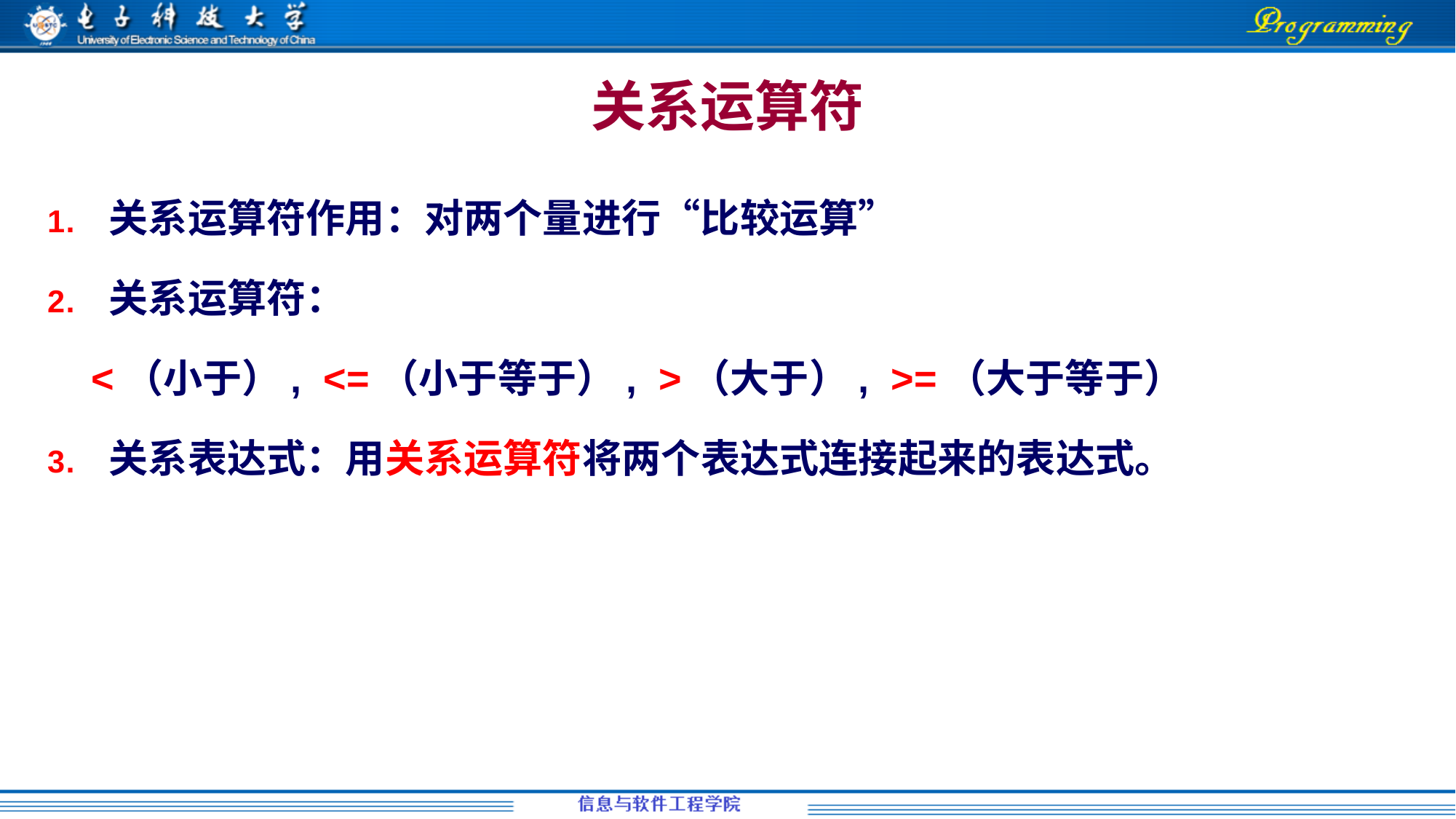

# 关系运算符
关系运算符作用：对两个量进行“比较运算”
关系运算符：
<（小于）,  <=（小于等于）,  >（大于）,  >=（大于等于）
关系表达式：用关系运算符将两个表达式连接起来的表达式。